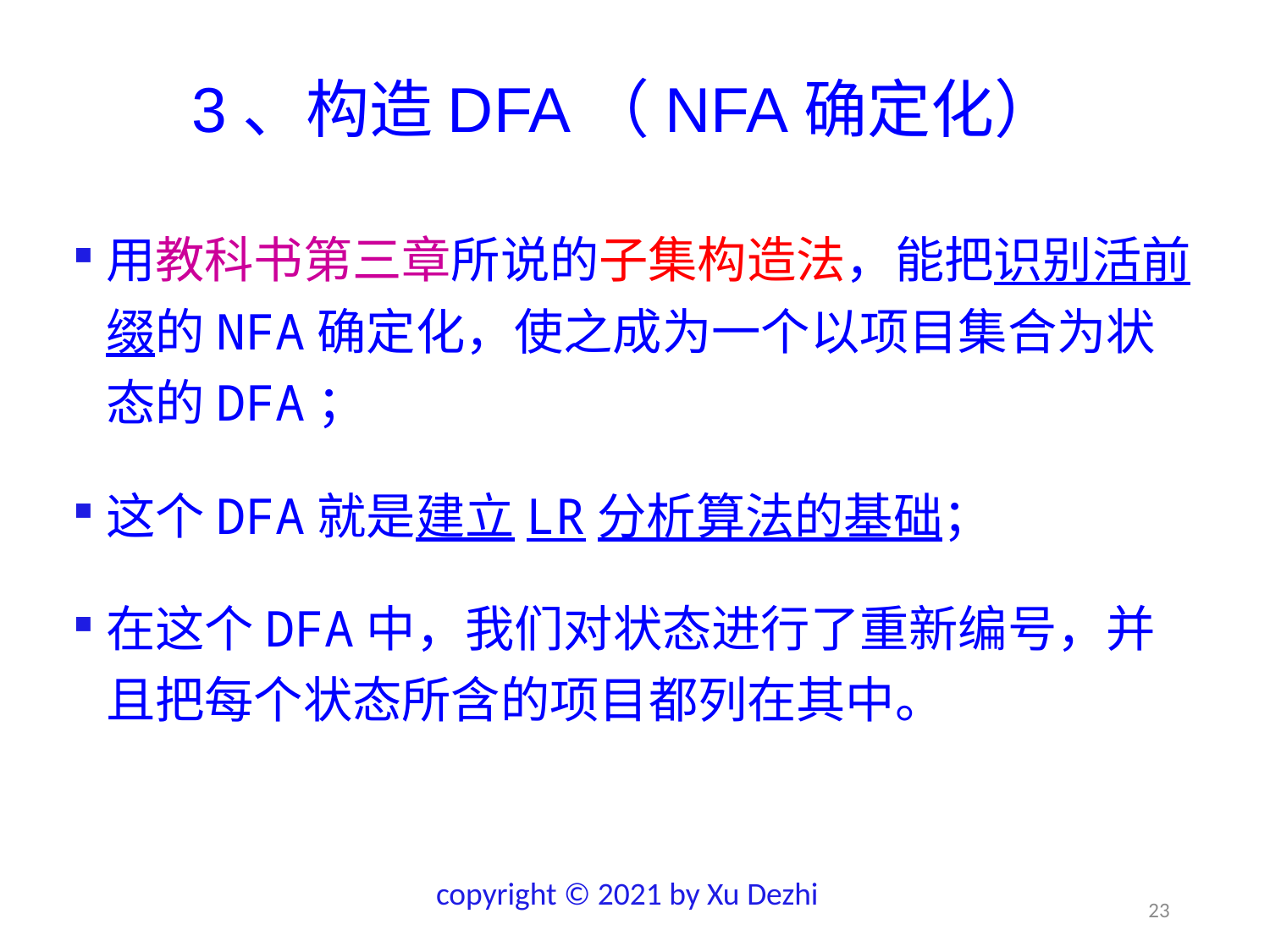

# 3、构造DFA（NFA确定化）
用教科书第三章所说的子集构造法，能把识别活前缀的NFA确定化，使之成为一个以项目集合为状态的DFA；
这个DFA就是建立LR分析算法的基础；
在这个DFA中，我们对状态进行了重新编号，并且把每个状态所含的项目都列在其中。
copyright © 2021 by Xu Dezhi
23